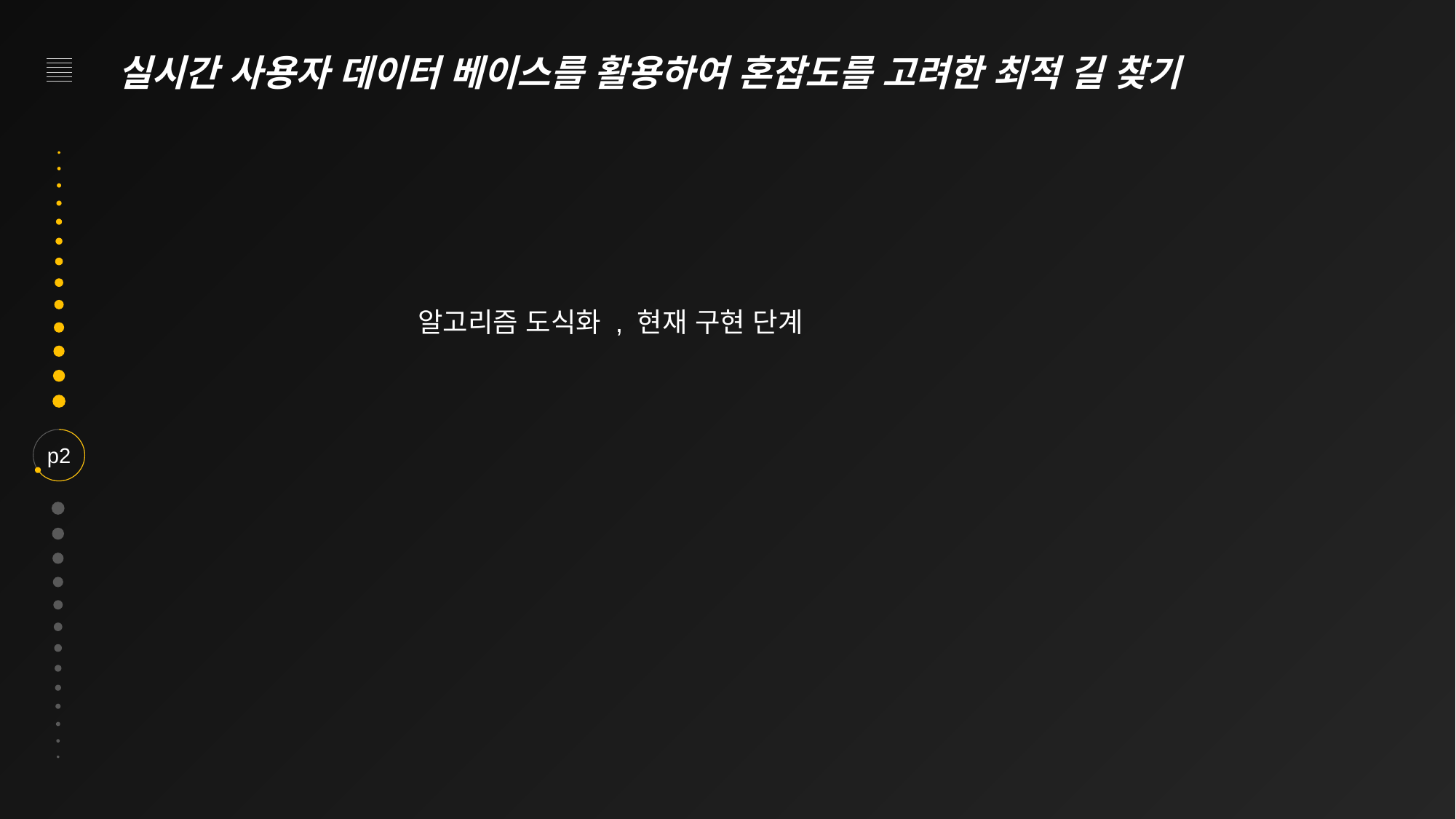

실시간 사용자 데이터 베이스를 활용하여 혼잡도를 고려한 최적 길 찾기

알고리즘 도식화 , 현재 구현 단계
p2